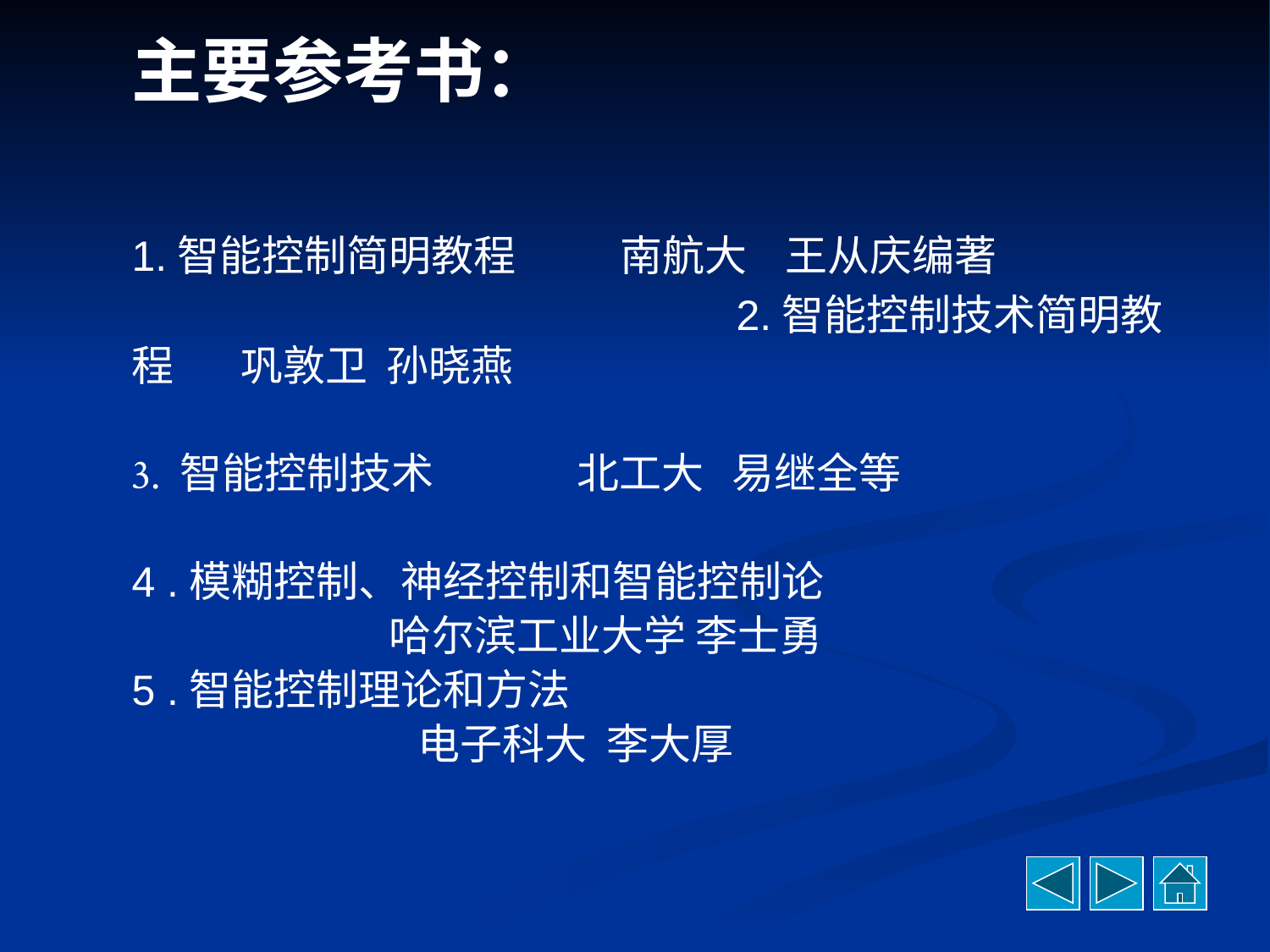

主要参考书：

1.智能控制简明教程           南航大    王从庆编著
                                                   2.智能控制技术简明教程       巩敦卫  孙晓燕

3. 智能控制技术               北工大   易继全等

4 .模糊控制、神经控制和智能控制论
                          哈尔滨工业大学 李士勇
5 .智能控制理论和方法
                             电子科大  李大厚